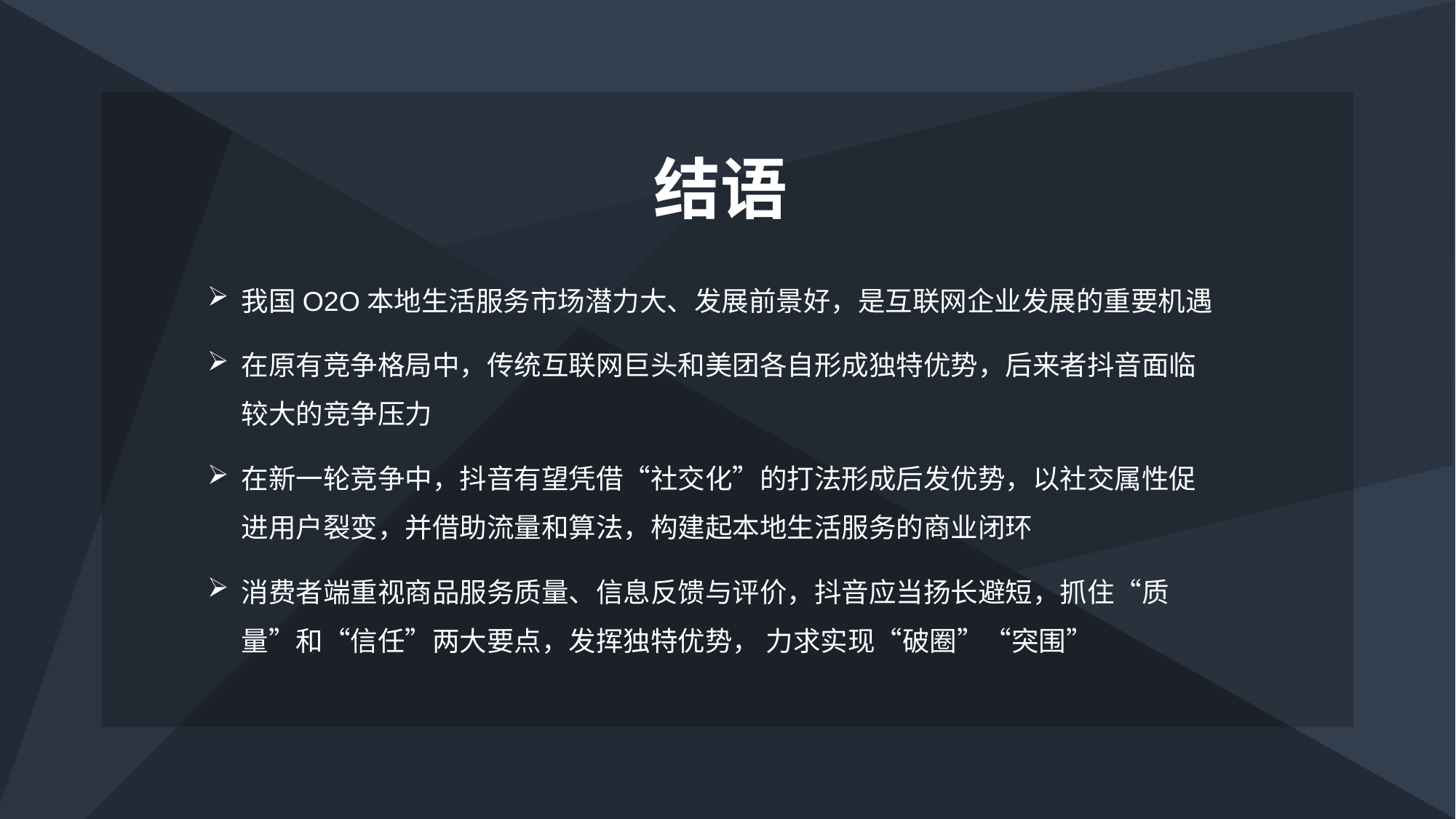

结语
我国O2O本地生活服务市场潜力大、发展前景好，是互联网企业发展的重要机遇
在原有竞争格局中，传统互联网巨头和美团各自形成独特优势，后来者抖音面临较大的竞争压力
在新一轮竞争中，抖音有望凭借“社交化”的打法形成后发优势，以社交属性促进用户裂变，并借助流量和算法，构建起本地生活服务的商业闭环
消费者端重视商品服务质量、信息反馈与评价，抖音应当扬长避短，抓住“质量”和“信任”两大要点，发挥独特优势， 力求实现“破圈”“突围”